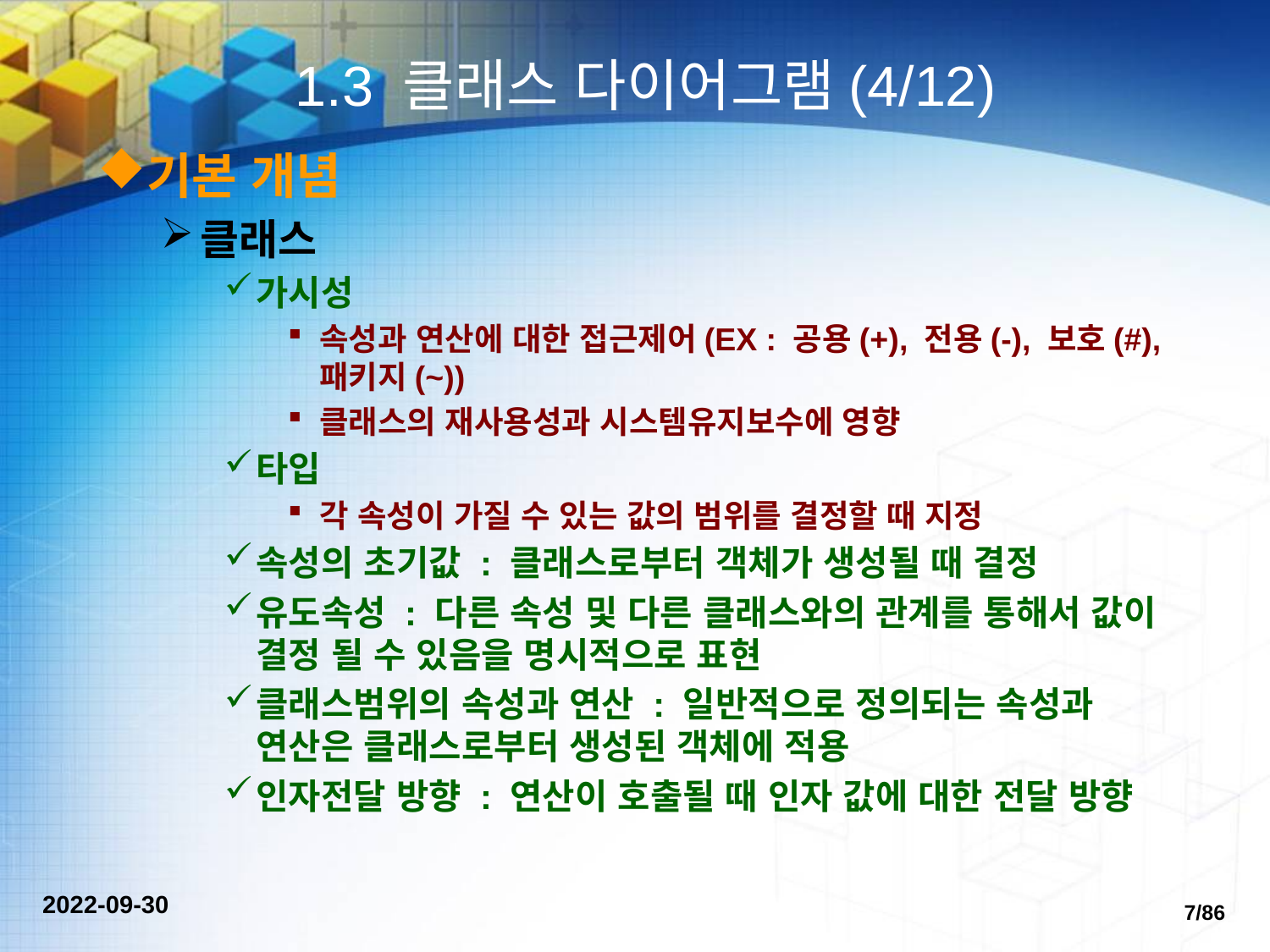

# 1.3 클래스 다이어그램(4/12)
기본 개념
클래스
가시성
속성과 연산에 대한 접근제어(EX : 공용(+), 전용(-), 보호(#), 패키지(~))
클래스의 재사용성과 시스템유지보수에 영향
타입
각 속성이 가질 수 있는 값의 범위를 결정할 때 지정
속성의 초기값 : 클래스로부터 객체가 생성될 때 결정
유도속성 : 다른 속성 및 다른 클래스와의 관계를 통해서 값이 결정 될 수 있음을 명시적으로 표현
클래스범위의 속성과 연산 : 일반적으로 정의되는 속성과 연산은 클래스로부터 생성된 객체에 적용
인자전달 방향 : 연산이 호출될 때 인자 값에 대한 전달 방향
2022-09-30
7/86